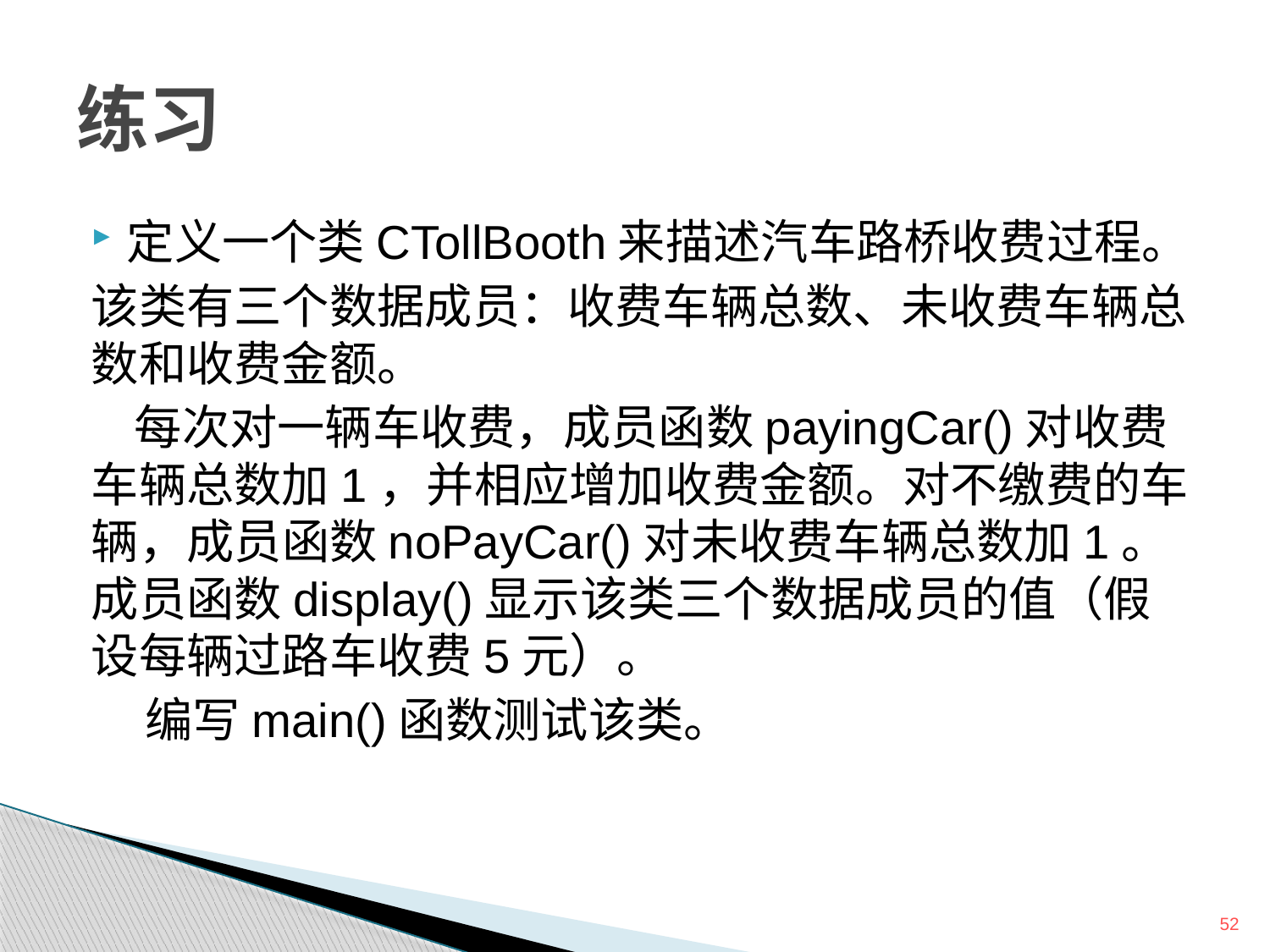

# 练习
定义一个类CTollBooth来描述汽车路桥收费过程。
该类有三个数据成员：收费车辆总数、未收费车辆总数和收费金额。
   每次对一辆车收费，成员函数payingCar()对收费车辆总数加1，并相应增加收费金额。对不缴费的车辆，成员函数noPayCar()对未收费车辆总数加1。成员函数display()显示该类三个数据成员的值（假设每辆过路车收费5元）。
    编写main()函数测试该类。
52